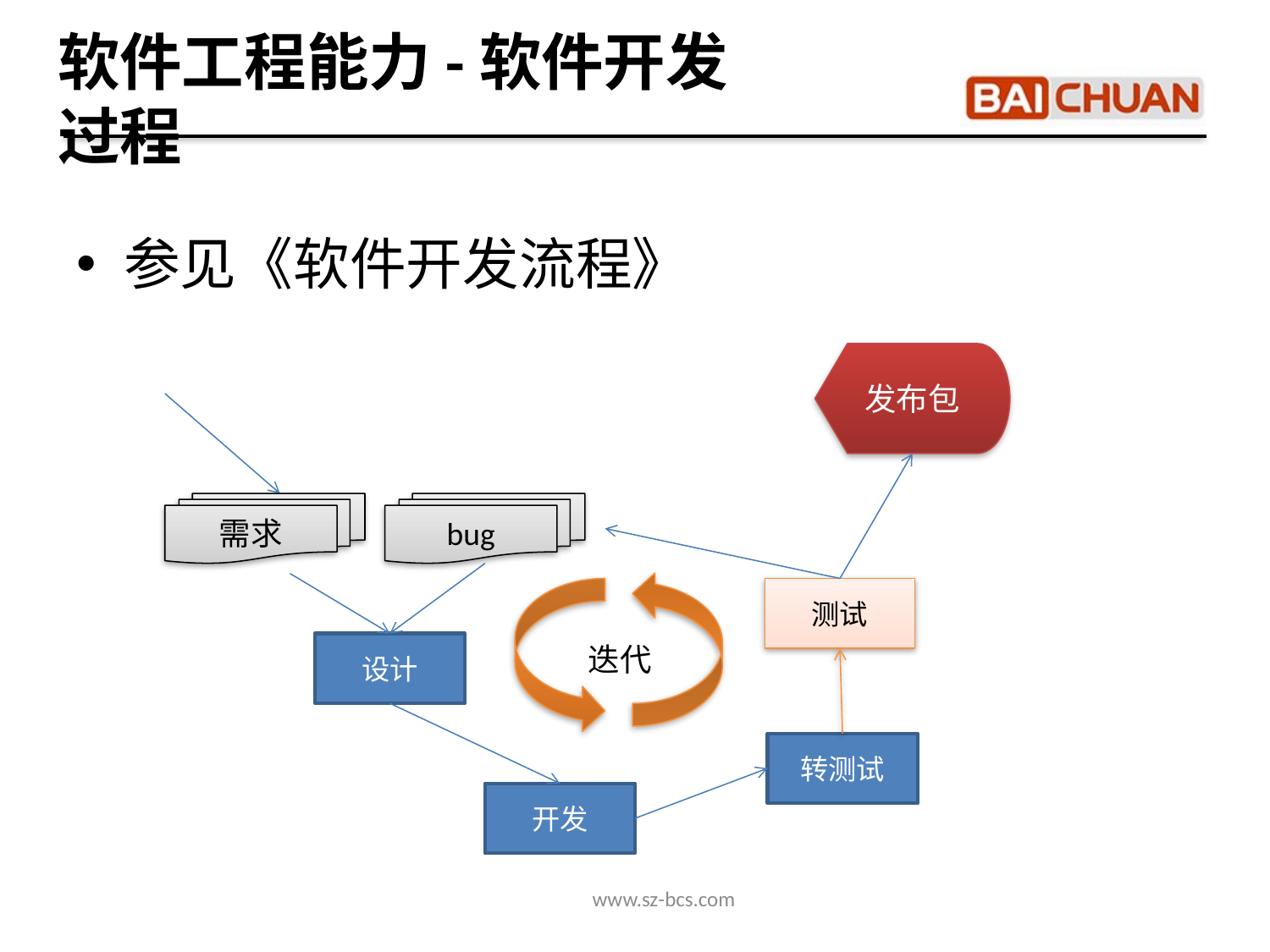

软件工程能力-软件开发过程
参见《软件开发流程》
发布包
需求
bug

测试
设计
迭代
转测试
开发
www.sz-bcs.com